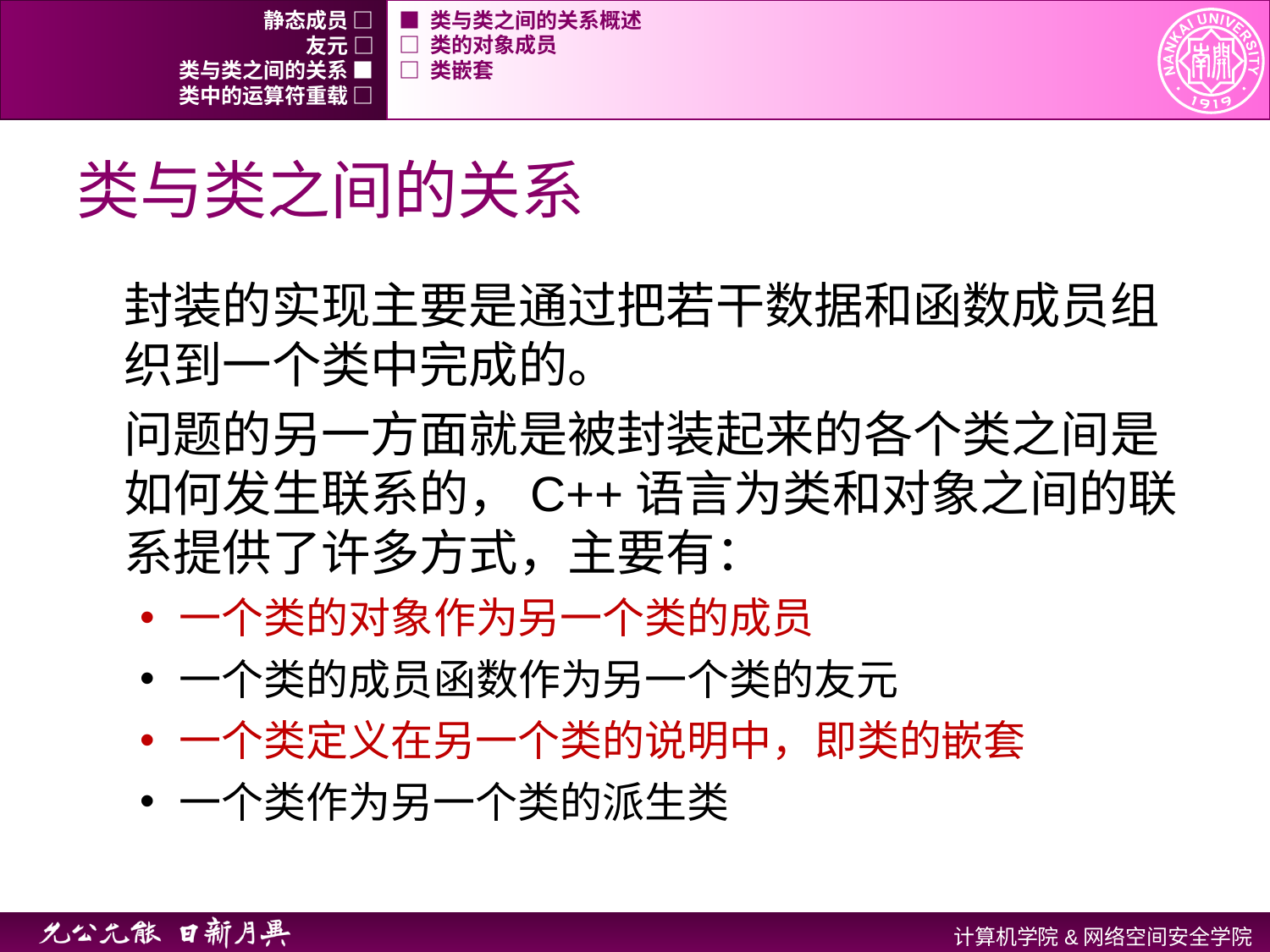

静态成员 □
■ 类与类之间的关系概述
友元 □
□ 类的对象成员
类与类之间的关系 ■
□ 类嵌套
类中的运算符重载 □

# 类与类之间的关系
封装的实现主要是通过把若干数据和函数成员组织到一个类中完成的。
问题的另一方面就是被封装起来的各个类之间是如何发生联系的，C++语言为类和对象之间的联系提供了许多方式，主要有：
一个类的对象作为另一个类的成员
一个类的成员函数作为另一个类的友元
一个类定义在另一个类的说明中，即类的嵌套
一个类作为另一个类的派生类